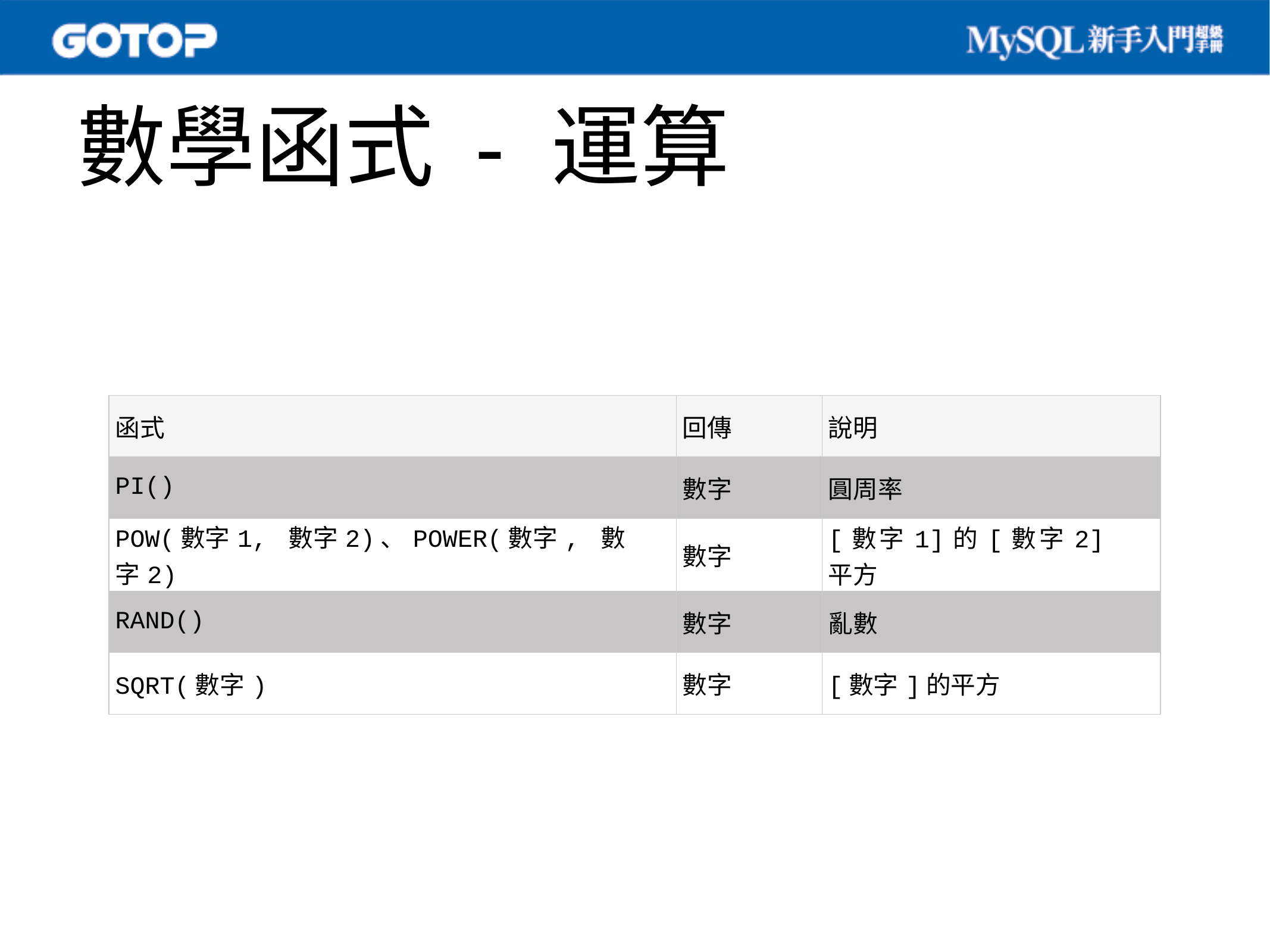

# 數學函式 - 運算
| 函式 | 回傳 | 說明 |
| --- | --- | --- |
| PI() | 數字 | 圓周率 |
| POW(數字1, 數字2)、POWER(數字, 數字2) | 數字 | [數字1]的[數字2]平方 |
| RAND() | 數字 | 亂數 |
| SQRT(數字) | 數字 | [數字]的平方 |